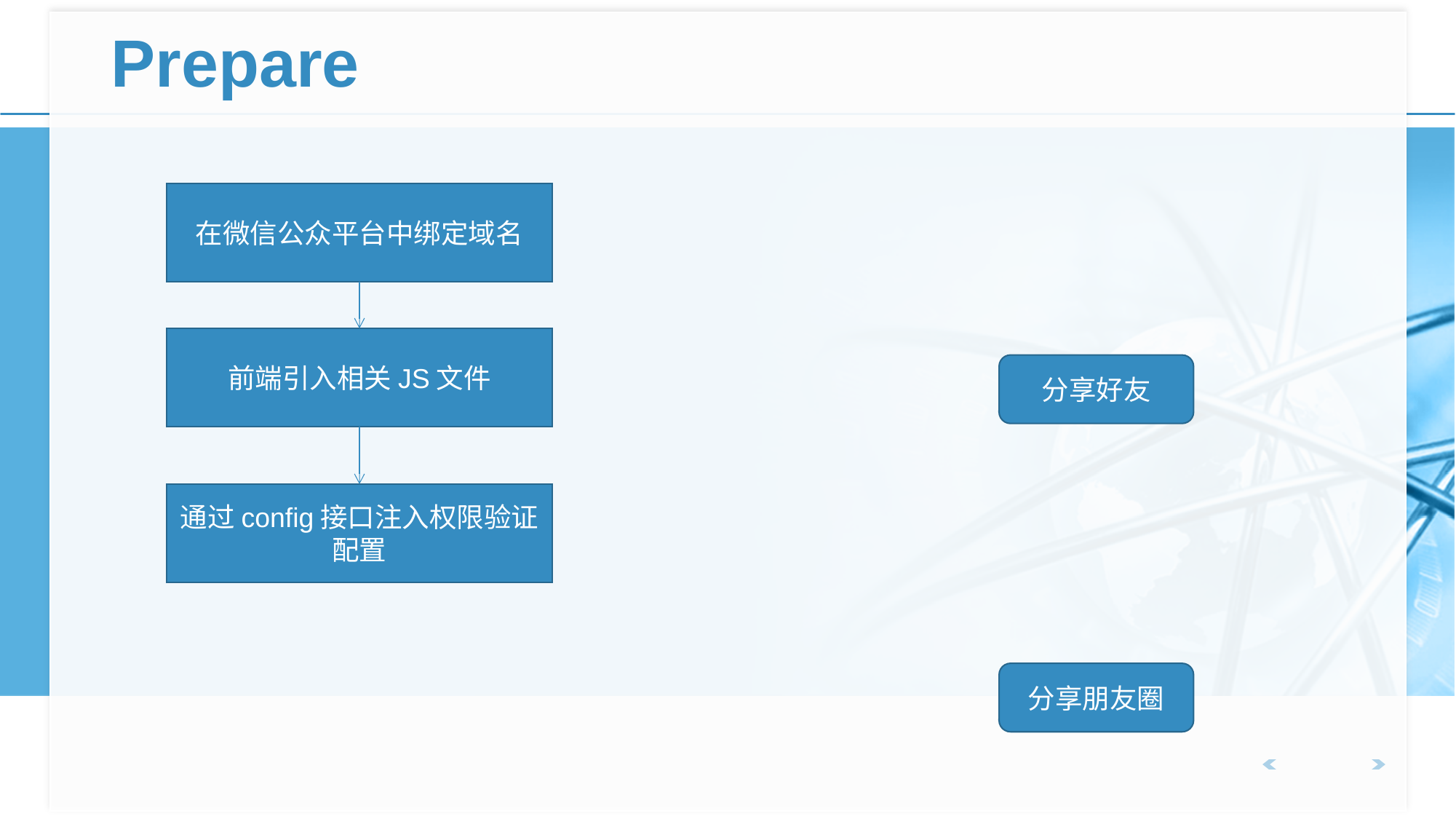

# Prepare
在微信公众平台中绑定域名
前端引入相关JS文件
分享好友
通过config接口注入权限验证配置
分享朋友圈